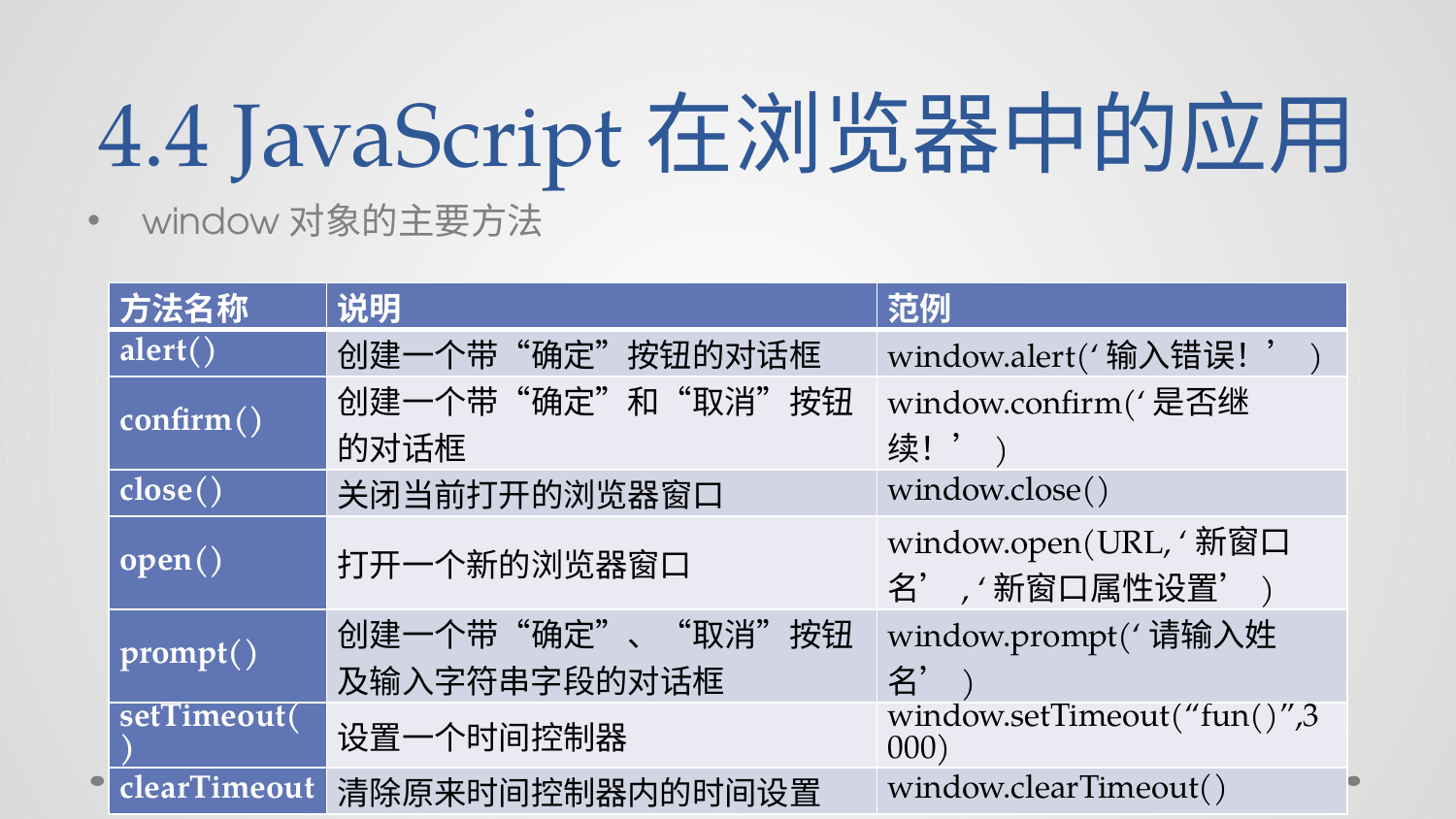

# 4.4 JavaScript在浏览器中的应用
window对象的主要方法
| 方法名称 | 说明 | 范例 |
| --- | --- | --- |
| alert() | 创建一个带“确定”按钮的对话框 | window.alert(‘输入错误！’) |
| confirm() | 创建一个带“确定”和“取消”按钮的对话框 | window.confirm(‘是否继续！’) |
| close() | 关闭当前打开的浏览器窗口 | window.close() |
| open() | 打开一个新的浏览器窗口 | window.open(URL, ‘新窗口名’, ‘新窗口属性设置’) |
| prompt() | 创建一个带“确定”、“取消”按钮及输入字符串字段的对话框 | window.prompt(‘请输入姓名’) |
| setTimeout() | 设置一个时间控制器 | window.setTimeout(“fun()”,3000) |
| clearTimeout | 清除原来时间控制器内的时间设置 | window.clearTimeout() |